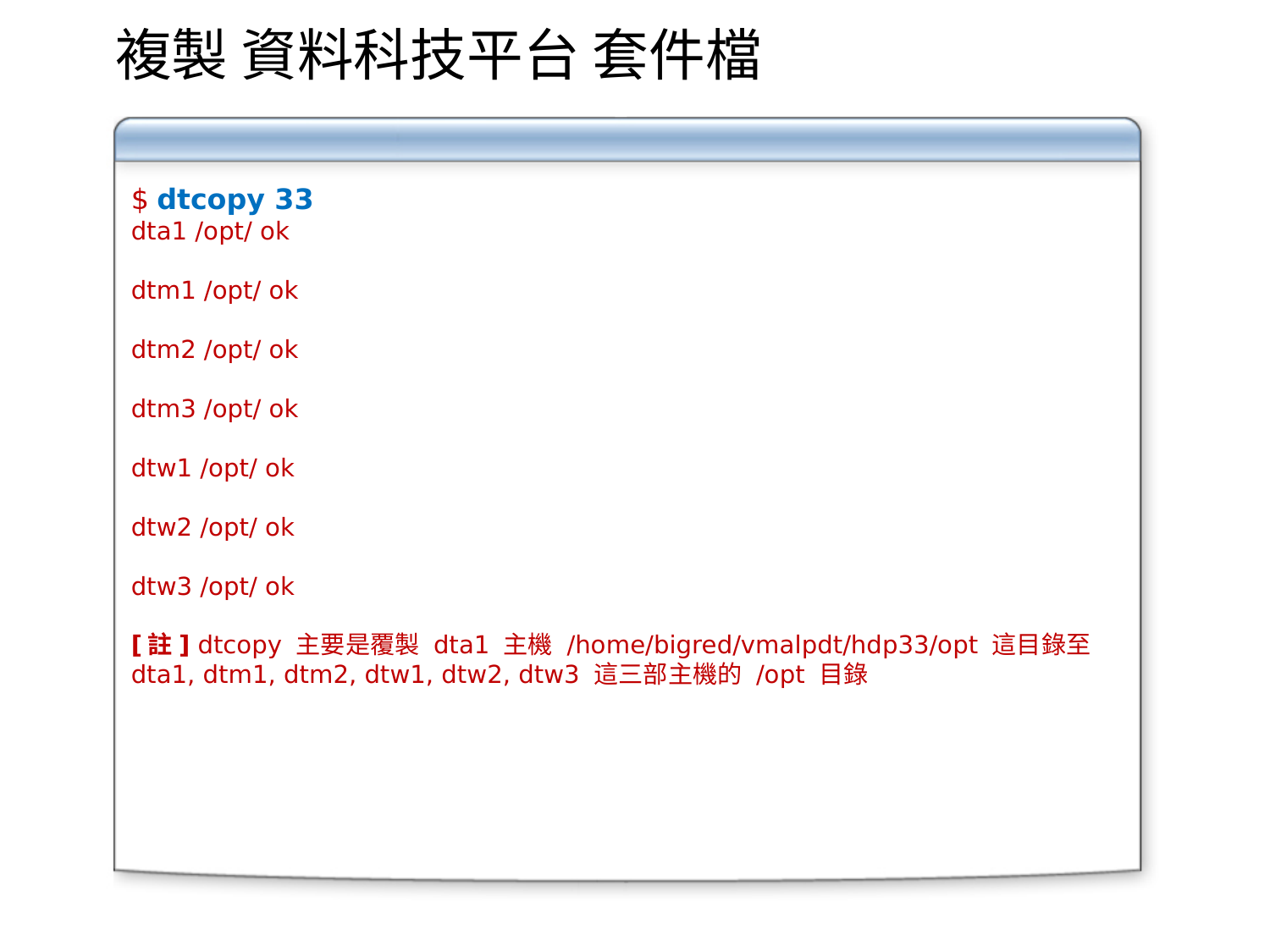

# 複製 資料科技平台 套件檔
$ dtcopy 33
dta1 /opt/ ok

dtm1 /opt/ ok

dtm2 /opt/ ok

dtm3 /opt/ ok

dtw1 /opt/ ok

dtw2 /opt/ ok

dtw3 /opt/ ok

[註] dtcopy 主要是覆製 dta1 主機 /home/bigred/vmalpdt/hdp33/opt 這目錄至 dta1, dtm1, dtm2, dtw1, dtw2, dtw3 這三部主機的 /opt 目錄